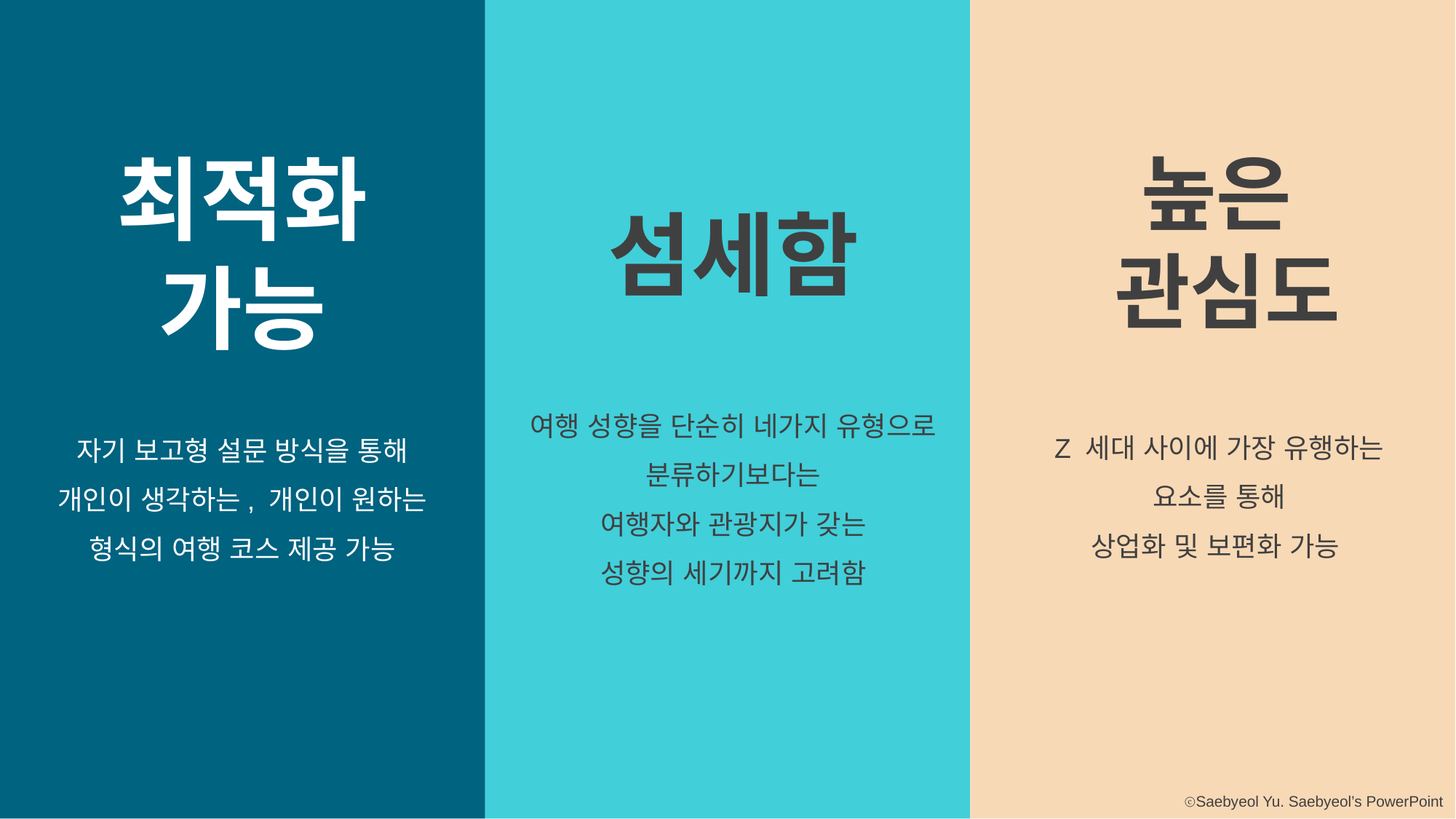

최적화
가능
높은
관심도
섬세함
여행 성향을 단순히 네가지 유형으로
분류하기보다는
여행자와 관광지가 갖는
성향의 세기까지 고려함
Z 세대 사이에 가장 유행하는
요소를 통해
상업화 및 보편화 가능
자기 보고형 설문 방식을 통해
개인이 생각하는, 개인이 원하는 형식의 여행 코스 제공 가능
ⓒSaebyeol Yu. Saebyeol’s PowerPoint